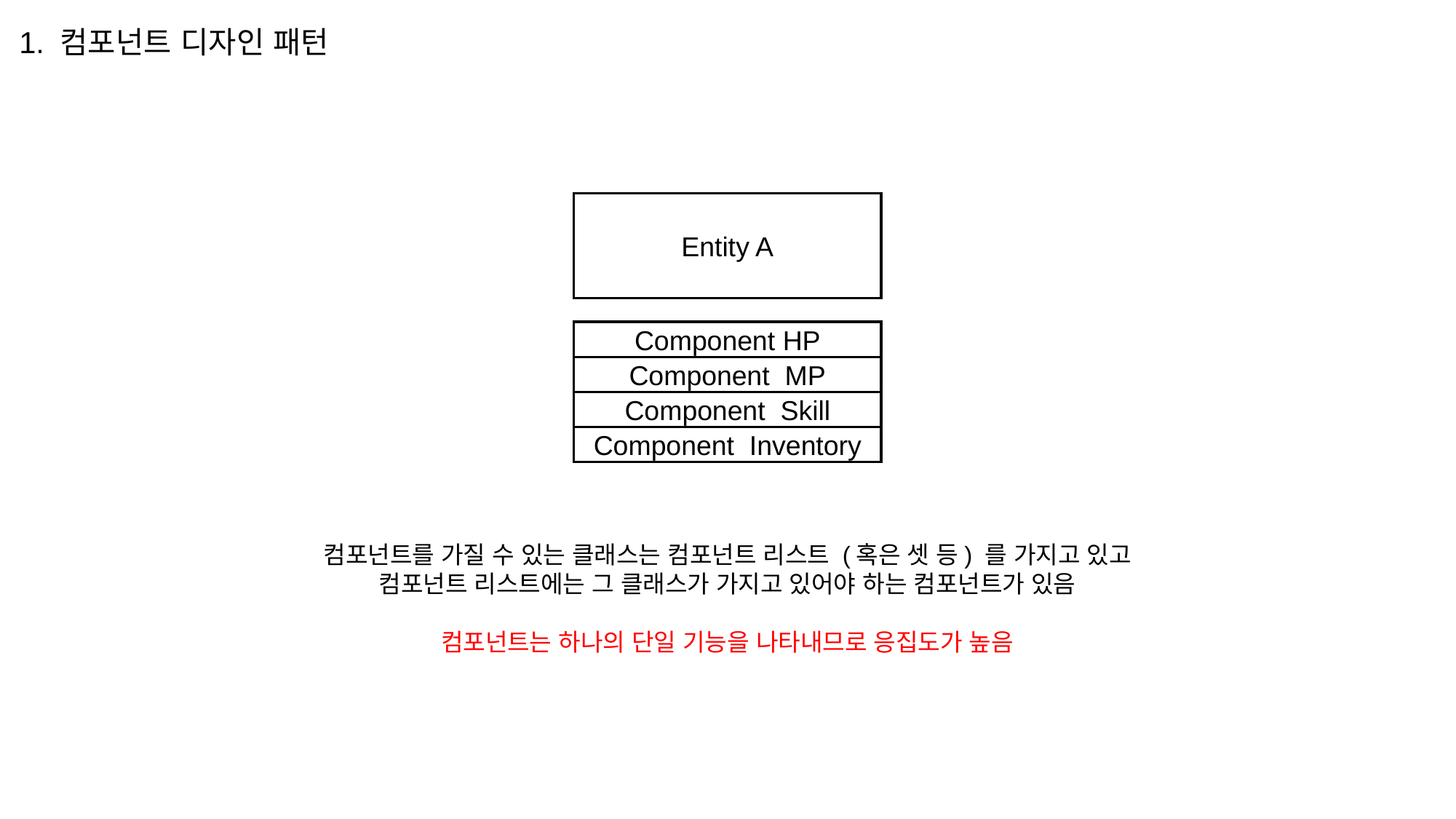

1. 컴포넌트 디자인 패턴
Entity A
Component HP
Component  MP
Component  Skill
Component  Inventory
컴포넌트를 가질 수 있는 클래스는 컴포넌트 리스트 (혹은 셋 등) 를 가지고 있고
컴포넌트 리스트에는 그 클래스가 가지고 있어야 하는 컴포넌트가 있음

컴포넌트는 하나의 단일 기능을 나타내므로 응집도가 높음